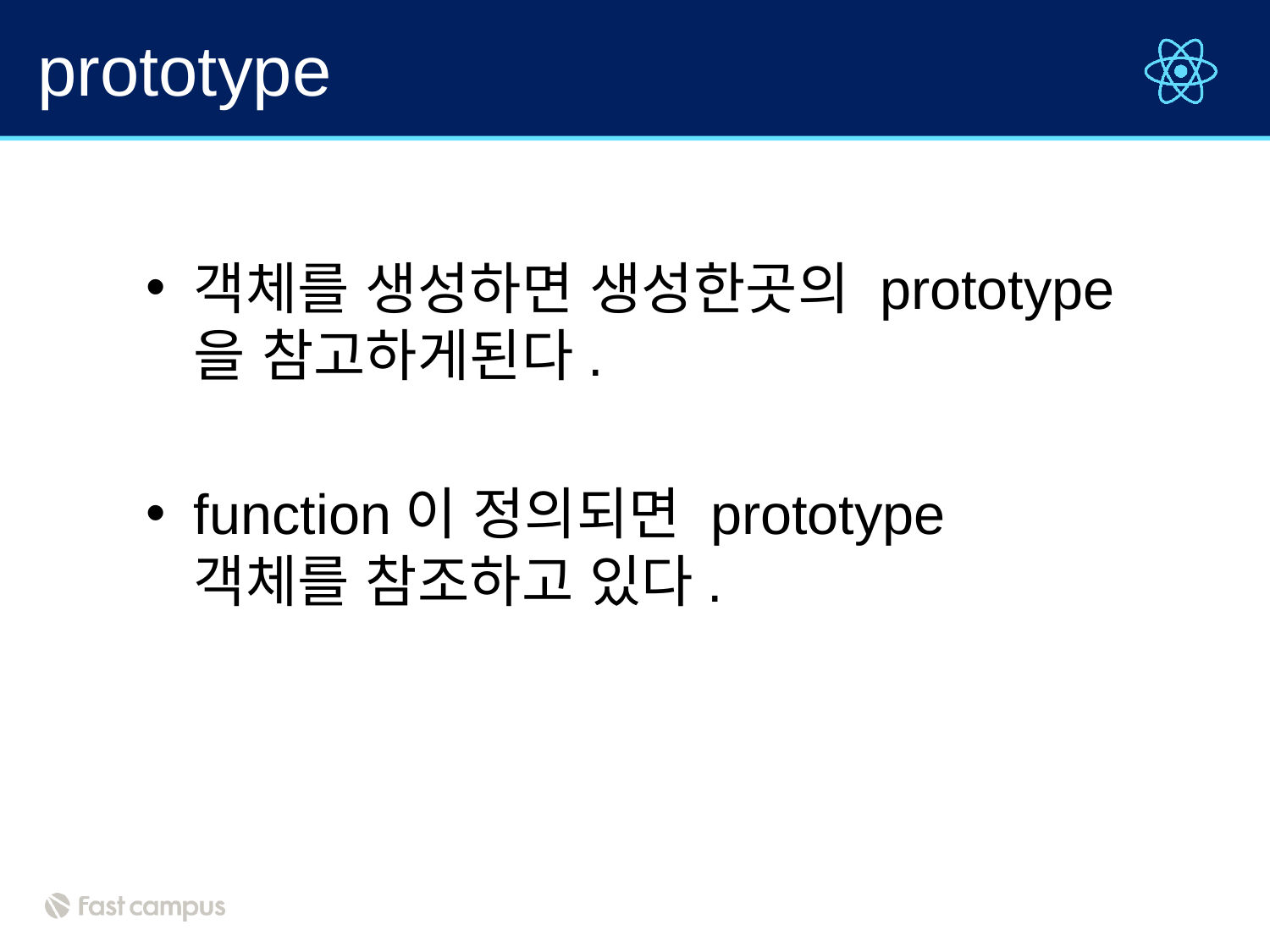

# prototype
객체를 생성하면 생성한곳의 prototype 을 참고하게된다.

function이 정의되면 prototype 객체를 참조하고 있다.